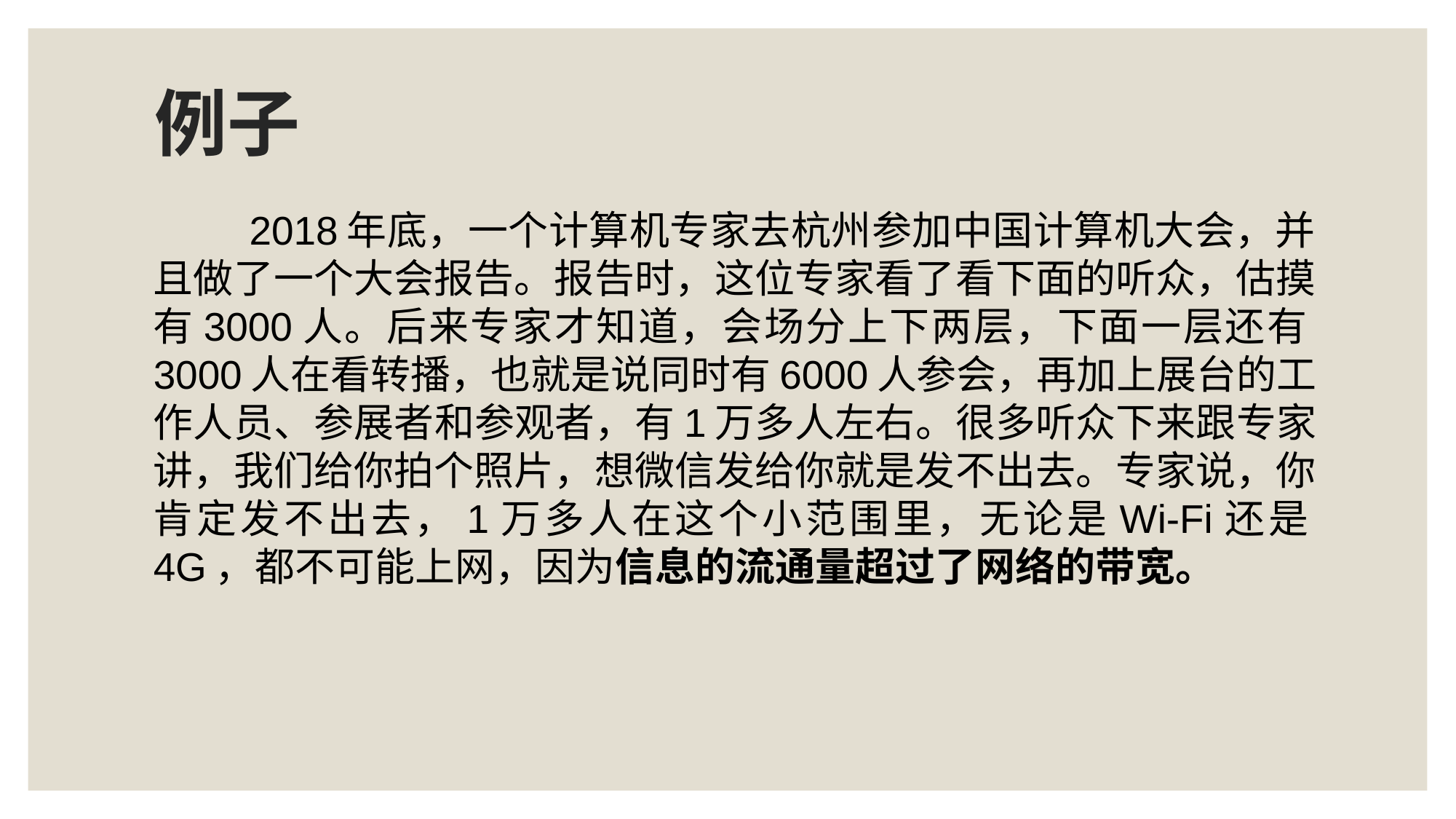

例子
	2018年底，一个计算机专家去杭州参加中国计算机大会，并且做了一个大会报告。报告时，这位专家看了看下面的听众，估摸有3000人。后来专家才知道，会场分上下两层，下面一层还有3000人在看转播，也就是说同时有6000人参会，再加上展台的工作人员、参展者和参观者，有1万多人左右。很多听众下来跟专家讲，我们给你拍个照片，想微信发给你就是发不出去。专家说，你肯定发不出去，1万多人在这个小范围里，无论是Wi-Fi还是4G，都不可能上网，因为信息的流通量超过了网络的带宽。